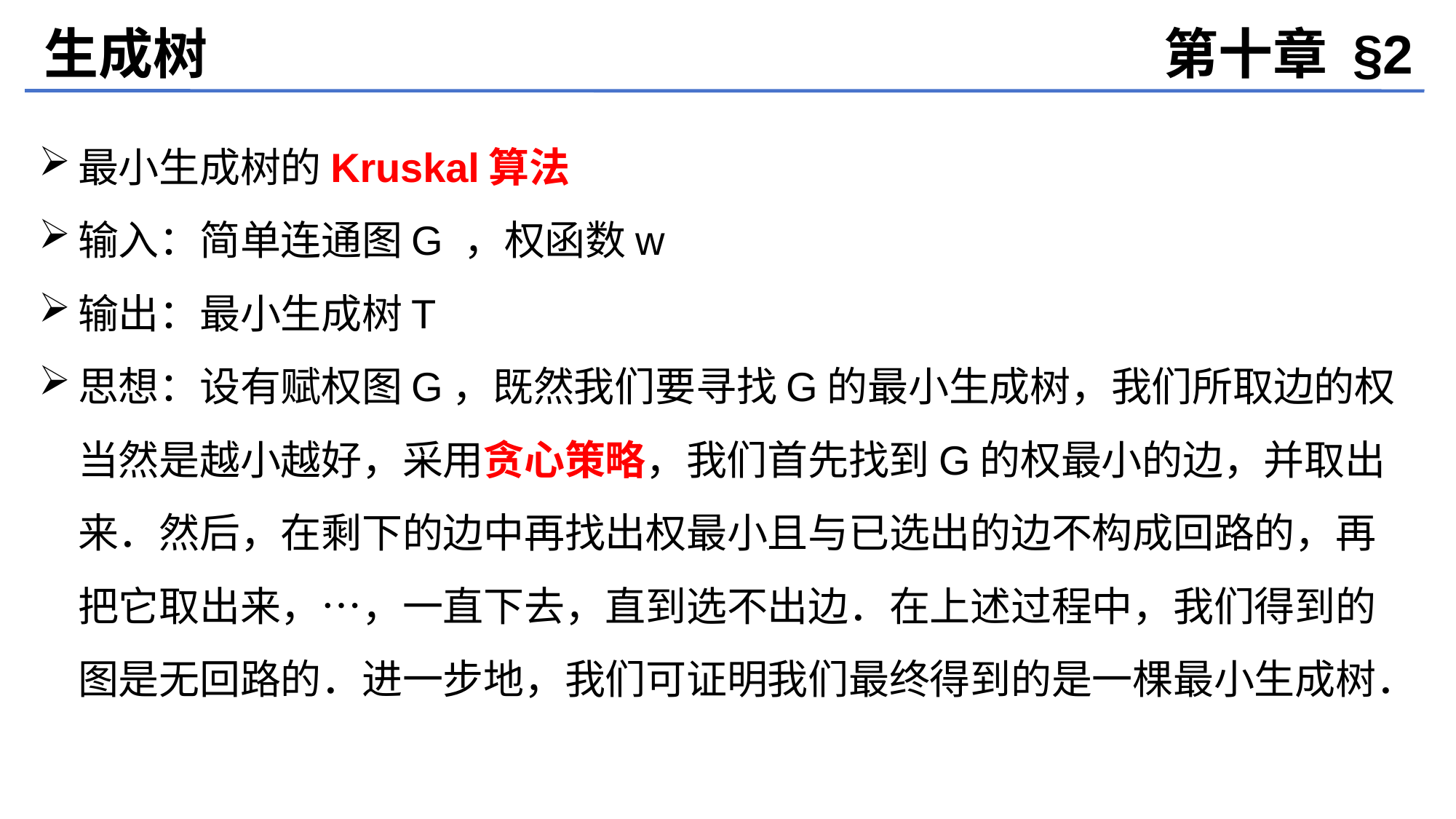

生成树
第十章 §2
最小生成树的Kruskal算法
输入：简单连通图G ，权函数w
输出：最小生成树T
思想：设有赋权图G，既然我们要寻找G的最小生成树，我们所取边的权当然是越小越好，采用贪心策略，我们首先找到G的权最小的边，并取出来．然后，在剩下的边中再找出权最小且与已选出的边不构成回路的，再把它取出来，…，一直下去，直到选不出边．在上述过程中，我们得到的图是无回路的．进一步地，我们可证明我们最终得到的是一棵最小生成树．